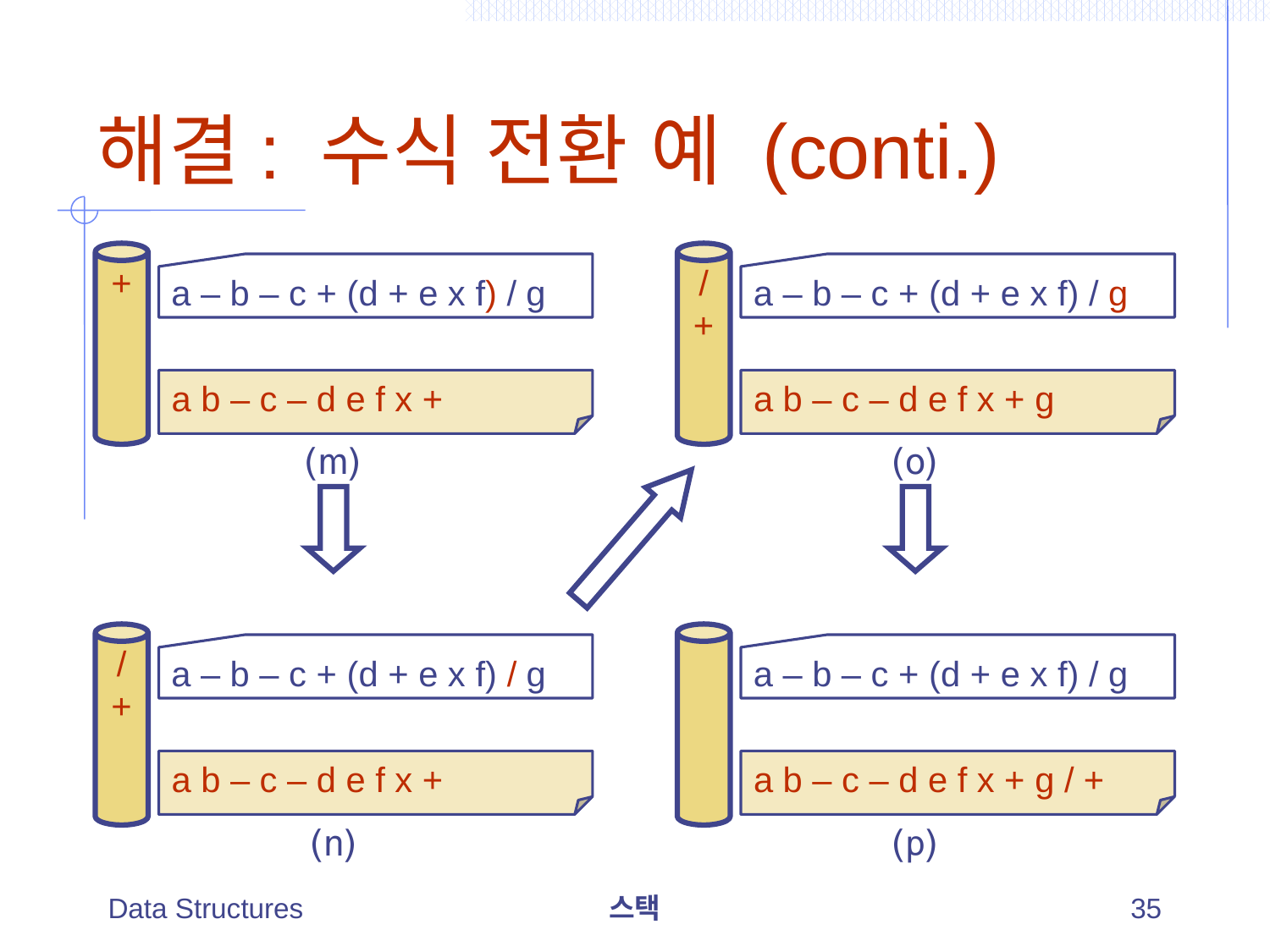

# 해결: 수식 전환 예 (conti.)
+
/
+
a – b – c + (d + e x f) / g
a – b – c + (d + e x f) / g
a b – c – d e f x +
a b – c – d e f x + g
(m)
(o)

/
+

a – b – c + (d + e x f) / g
a – b – c + (d + e x f) / g
a b – c – d e f x +
a b – c – d e f x + g / +
(n)
(p)
Data Structures
스택
35